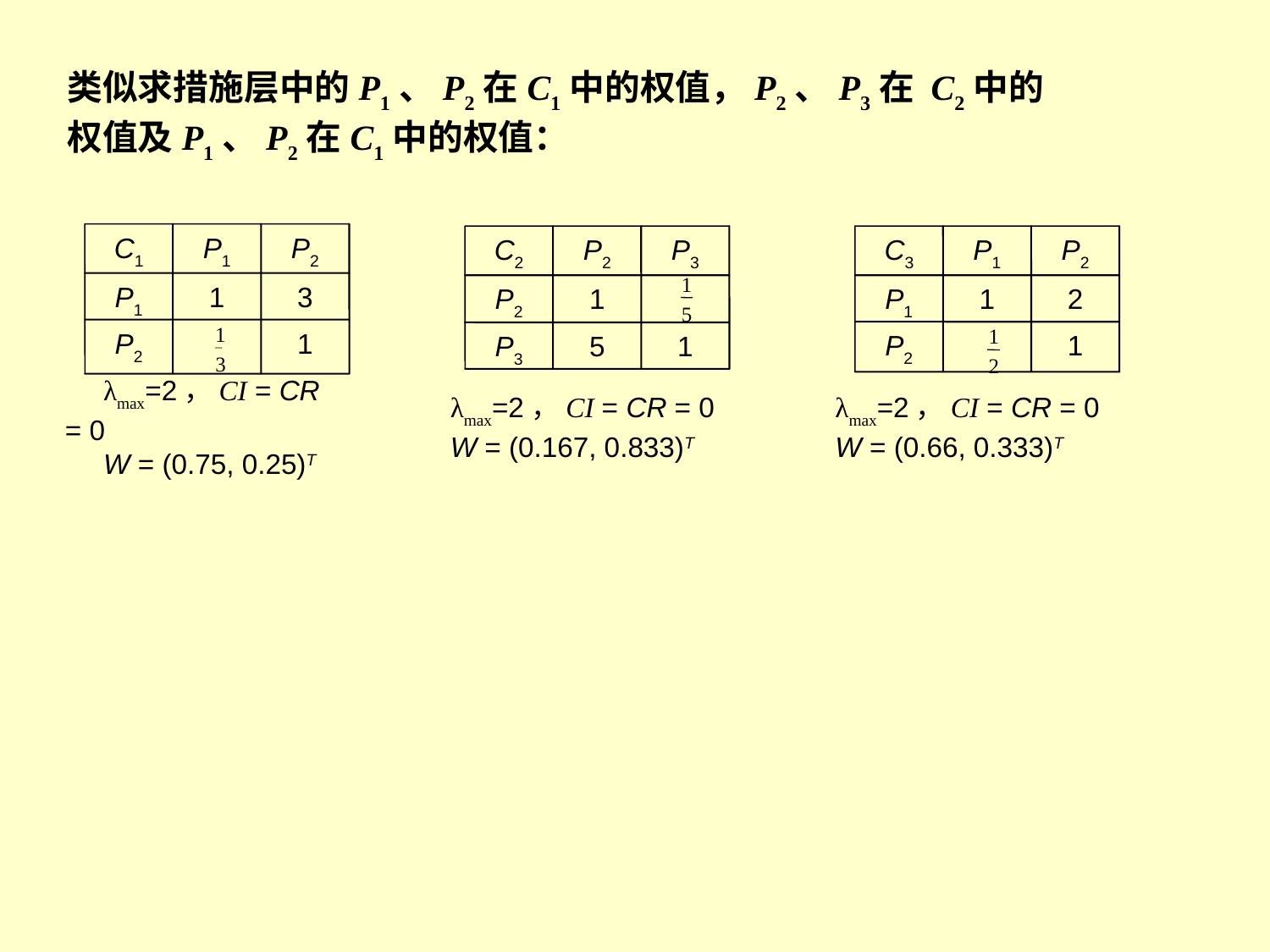

类似求措施层中的P1、P2在C1中的权值，P2、P3在 C2中的权值及P1、P2在C1中的权值：
C1

P1

P2

P1

1
3
P2

1

1

3

C2

P2

P3

1
P2

1

5
P3

5
1

C3

P1

P2

P1

1
2
P2

1

2
1

λmax=2，CI = CR = 0
W = (0.75, 0.25)T
λmax=2，CI = CR = 0
W = (0.167, 0.833)T
λmax=2，CI = CR = 0
W = (0.66, 0.333)T